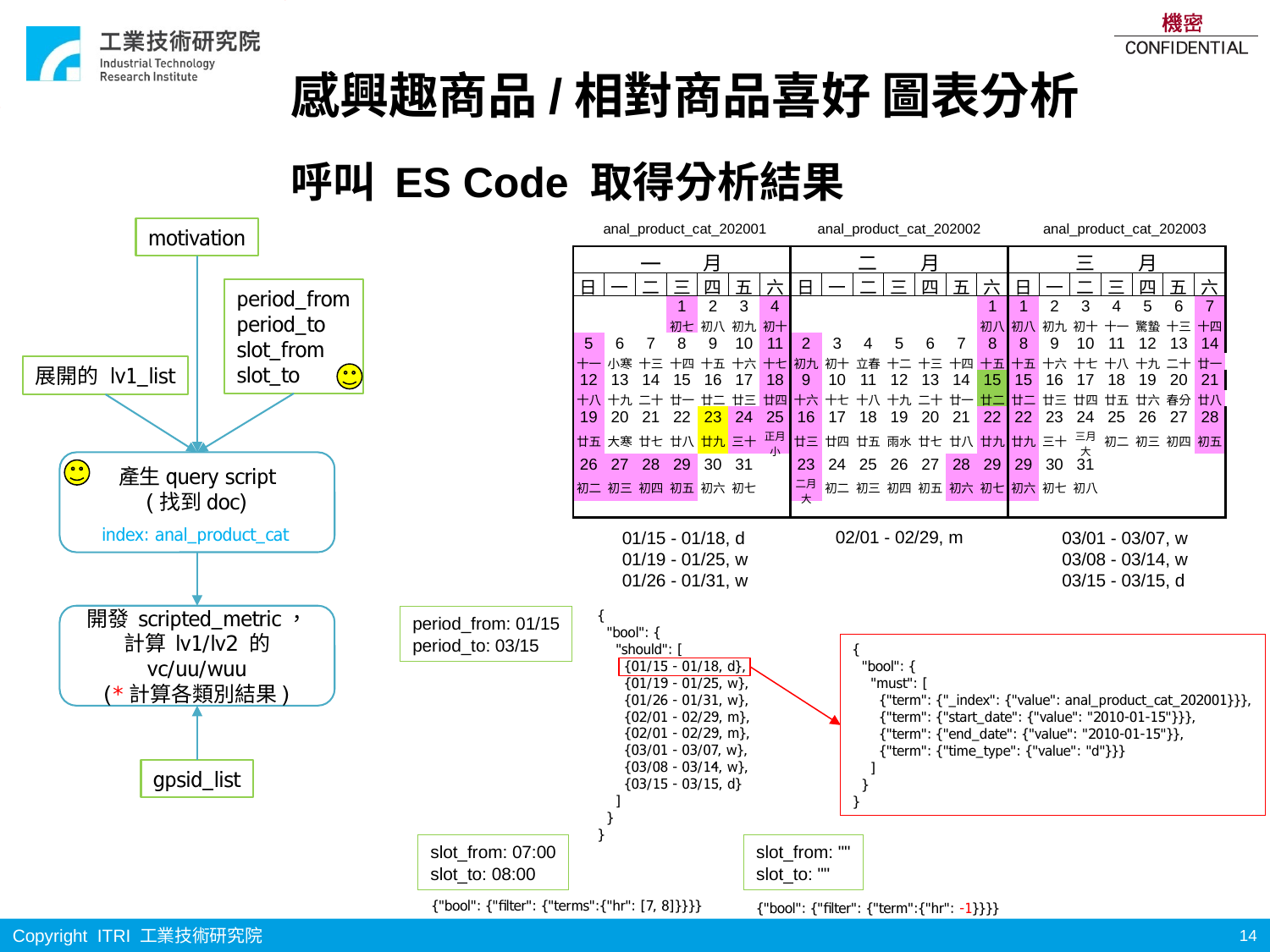

# 感興趣商品/相對商品喜好 圖表分析
呼叫 ES Code 取得分析結果
anal_product_cat_202001
anal_product_cat_202002
anal_product_cat_202003
motivation
|  |  | 一 |  | 月 |  |  |  |  | 二 |  | 月 |  |  |  |  | 三 |  | 月 |  |  |
| --- | --- | --- | --- | --- | --- | --- | --- | --- | --- | --- | --- | --- | --- | --- | --- | --- | --- | --- | --- | --- |
| 日 | 一 | 二 | 三 | 四 | 五 | 六 | 日 | 一 | 二 | 三 | 四 | 五 | 六 | 日 | 一 | 二 | 三 | 四 | 五 | 六 |
|  |  |  | 1 | 2 | 3 | 4 |  |  |  |  |  |  | 1 | 1 | 2 | 3 | 4 | 5 | 6 | 7 |
|  |  |  | 初七 | 初八 | 初九 | 初十 |  |  |  |  |  |  | 初八 | 初八 | 初九 | 初十 | 十一 | 驚蟄 | 十三 | 十四 |
| 5 | 6 | 7 | 8 | 9 | 10 | 11 | 2 | 3 | 4 | 5 | 6 | 7 | 8 | 8 | 9 | 10 | 11 | 12 | 13 | 14 |
| 十一 | 小寒 | 十三 | 十四 | 十五 | 十六 | 十七 | 初九 | 初十 | 立春 | 十二 | 十三 | 十四 | 十五 | 十五 | 十六 | 十七 | 十八 | 十九 | 二十 | 廿一 |
| 12 | 13 | 14 | 15 | 16 | 17 | 18 | 9 | 10 | 11 | 12 | 13 | 14 | 15 | 15 | 16 | 17 | 18 | 19 | 20 | 21 |
| 十八 | 十九 | 二十 | 廿一 | 廿二 | 廿三 | 廿四 | 十六 | 十七 | 十八 | 十九 | 二十 | 廿一 | 廿二 | 廿二 | 廿三 | 廿四 | 廿五 | 廿六 | 春分 | 廿八 |
| 19 | 20 | 21 | 22 | 23 | 24 | 25 | 16 | 17 | 18 | 19 | 20 | 21 | 22 | 22 | 23 | 24 | 25 | 26 | 27 | 28 |
| 廿五 | 大寒 | 廿七 | 廿八 | 廿九 | 三十 | 正月小 | 廿三 | 廿四 | 廿五 | 雨水 | 廿七 | 廿八 | 廿九 | 廿九 | 三十 | 三月大 | 初二 | 初三 | 初四 | 初五 |
| 26 | 27 | 28 | 29 | 30 | 31 |  | 23 | 24 | 25 | 26 | 27 | 28 | 29 | 29 | 30 | 31 |  |  |  |  |
| 初二 | 初三 | 初四 | 初五 | 初六 | 初七 |  | 二月大 | 初二 | 初三 | 初四 | 初五 | 初六 | 初七 | 初六 | 初七 | 初八 |  |  |  |  |
|  |  |  |  |  |  |  |  |  |  |  |  |  |  |  |  |  |  |  |  |  |
period_from
period_to
slot_from
slot_to
展開的 lv1_list

產生query script
(找到doc)

index: anal_product_cat
02/01 - 02/29, m
01/15 - 01/18, d
01/19 - 01/25, w
01/26 - 01/31, w
03/01 - 03/07, w
03/08 - 03/14, w
03/15 - 03/15, d
{
  "bool": {
    "should": [
      {01/15 - 01/18, d},
      {01/19 - 01/25, w},
      {01/26 - 01/31, w},
      {02/01 - 02/29, m},
      {02/01 - 02/29, m},
      {03/01 - 03/07, w},
      {03/08 - 03/14, w},
      {03/15 - 03/15, d}
    ]
  }
}
開發 scripted_metric，計算 lv1/lv2 的 vc/uu/wuu
(*計算各類別結果)
period_from: 01/15
period_to: 03/15
{
  "bool": {
    "must": [
      {"term": {"_index": {"value": anal_product_cat_202001}}},
      {"term": {"start_date": {"value": "2010-01-15"}}},
      {"term": {"end_date": {"value": "2010-01-15"}},
      {"term": {"time_type": {"value": "d"}}}
    ]
  }
}

gpsid_list
slot_from: 07:00
slot_to: 08:00
slot_from: ""
slot_to: ""
{"bool": {"filter": {"terms":{"hr": [7, 8]}}}}
{"bool": {"filter": {"term":{"hr": -1}}}}
14